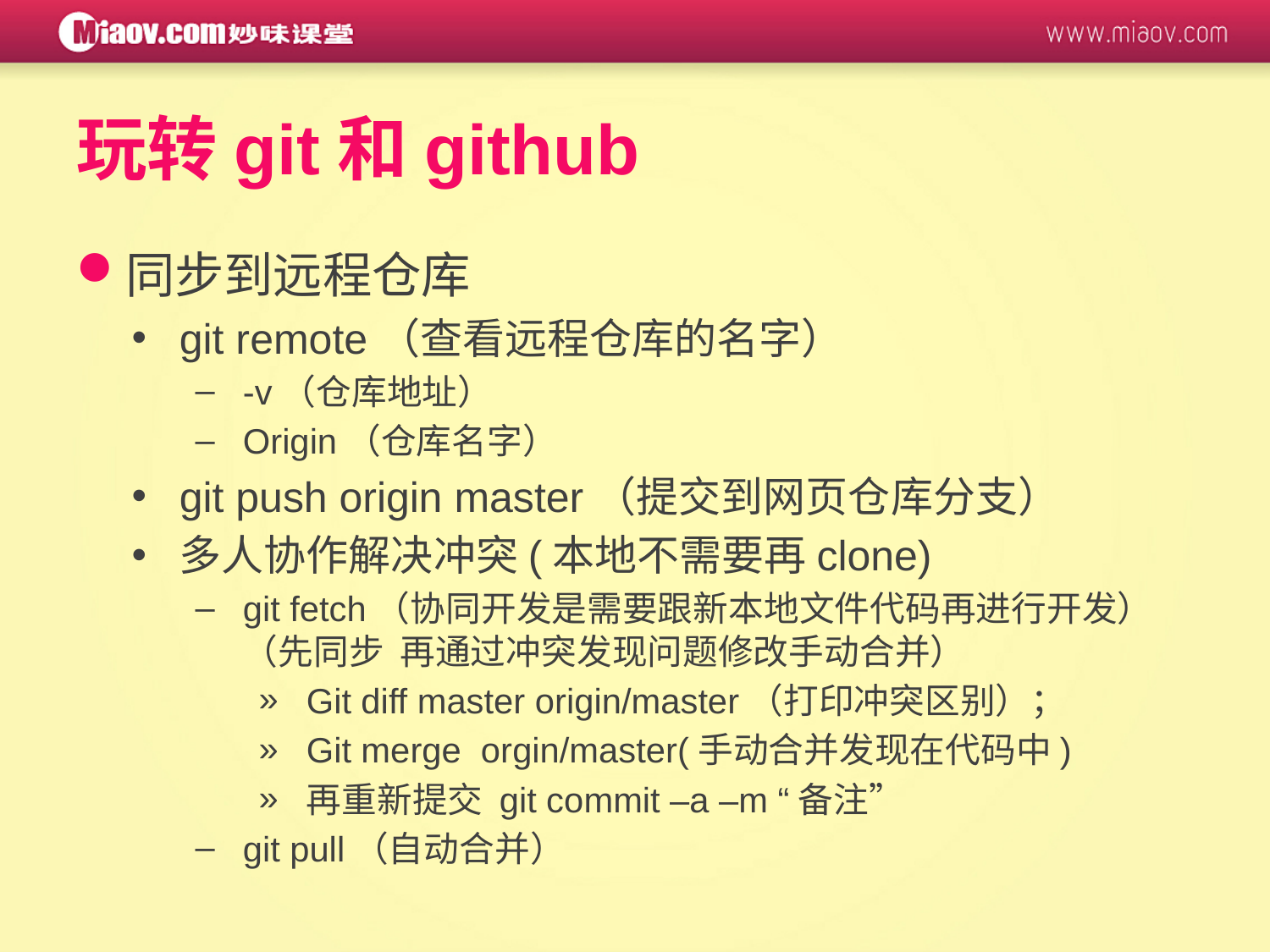

# 玩转git和github
同步到远程仓库
git remote（查看远程仓库的名字）
-v（仓库地址）
Origin（仓库名字）
git push origin master（提交到网页仓库分支）
多人协作解决冲突(本地不需要再clone)
git fetch（协同开发是需要跟新本地文件代码再进行开发）（先同步  再通过冲突发现问题修改手动合并）
Git diff master origin/master（打印冲突区别）；
Git merge  orgin/master(手动合并发现在代码中)
再重新提交 git commit –a –m “备注”
git pull（自动合并）